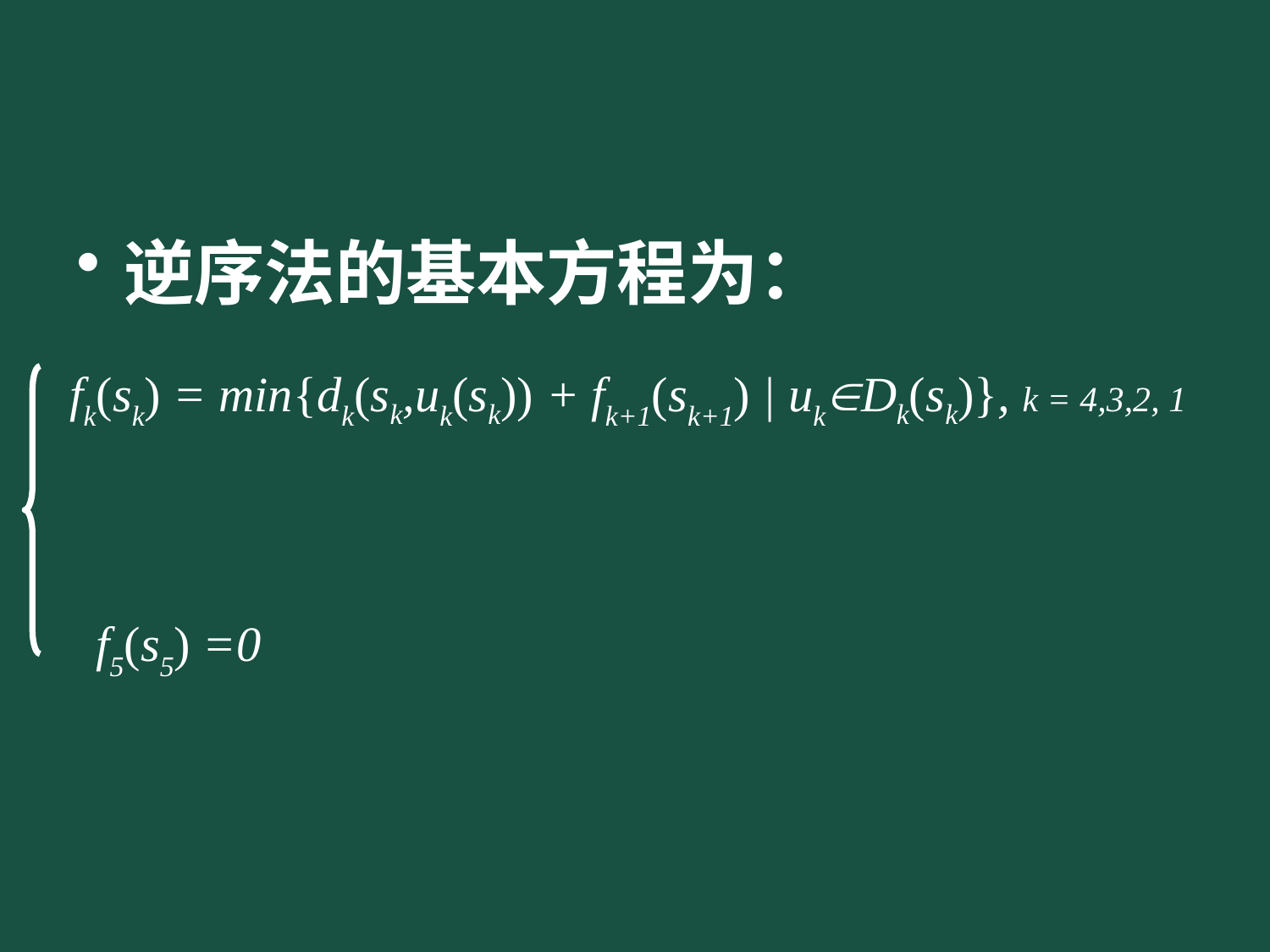

#
逆序法的基本方程为：

 fk(sk) = min{dk(sk,uk(sk)) + fk+1(sk+1) | uk∈Dk(sk)}, k = 4,3,2, 1
f5(s5) =0